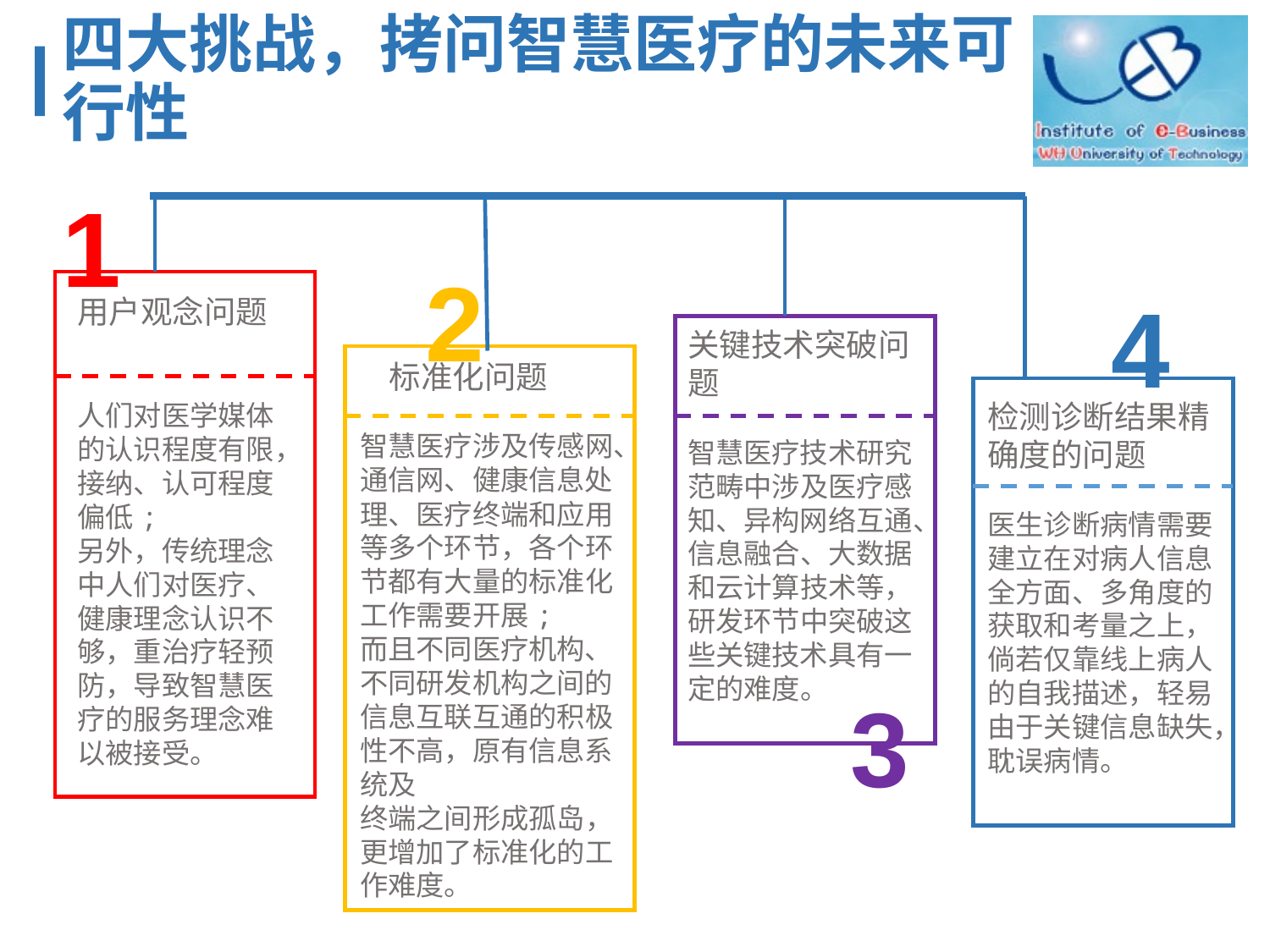

# 四大挑战，拷问智慧医疗的未来可行性
1
2

4
用户观念问题

人们对医学媒体的认识程度有限，接纳、认可程度偏低;
另外，传统理念中人们对医疗、健康理念认识不够，重治疗轻预防，导致智慧医疗的服务理念难以被接受。

关键技术突破问题

智慧医疗技术研究范畴中涉及医疗感知、异构网络互通、信息融合、大数据和云计算技术等，研发环节中突破这些关键技术具有一定的难度。

   标准化问题

智慧医疗涉及传感网、通信网、健康信息处理、医疗终端和应用等多个环节，各个环节都有大量的标准化工作需要开展;
而且不同医疗机构、不同研发机构之间的信息互联互通的积极性不高，原有信息系统及
终端之间形成孤岛，更增加了标准化的工作难度。

检测诊断结果精确度的问题

医生诊断病情需要建立在对病人信息全方面、多角度的获取和考量之上，倘若仅靠线上病人的自我描述，轻易由于关键信息缺失，耽误病情。
3